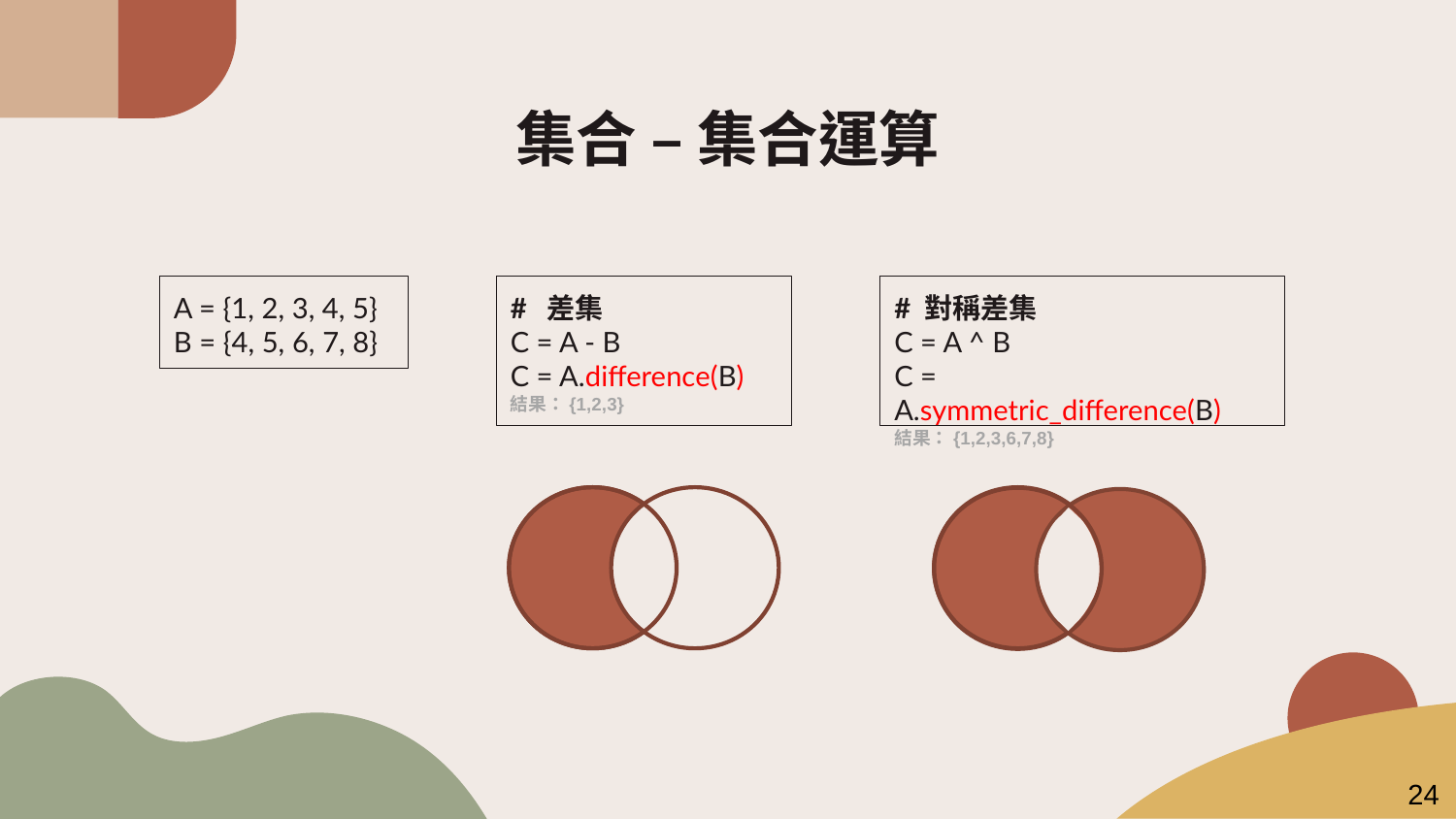

# 集合 – 集合運算
A = {1, 2, 3, 4, 5}
B = {4, 5, 6, 7, 8}
#  差集
C = A - B
C = A.difference(B)
結果：{1,2,3}
# 對稱差集
C = A ^ B
C = A.symmetric_difference(B)
結果：{1,2,3,6,7,8}

24